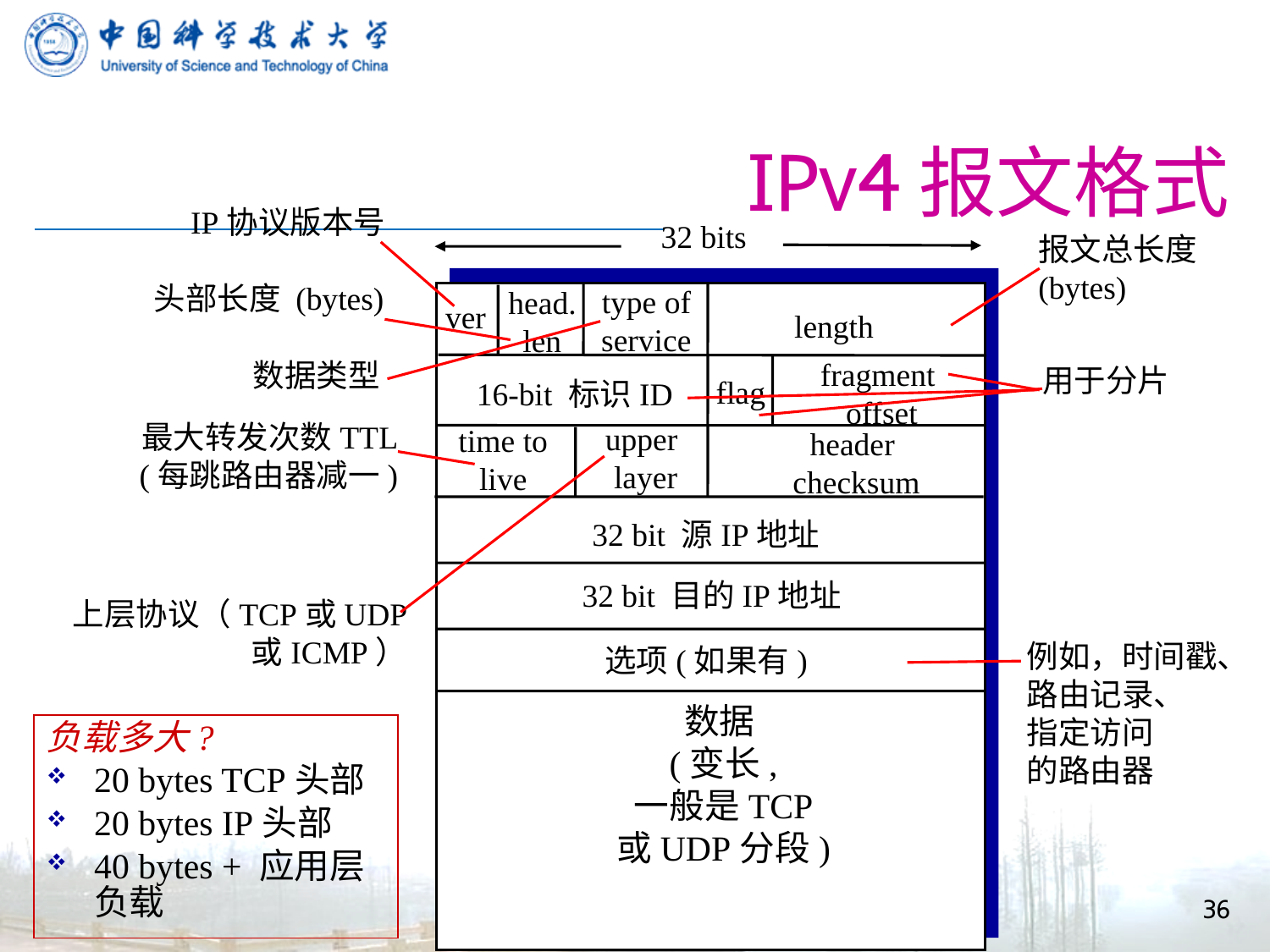

# IPv4报文格式
IP协议版本号

32 bits

type of
service
head.
len

ver
length
fragment
 offset

flag
16-bit 标识ID
upper
 layer
time to
live
header
 checksum

32 bit 源IP地址

32 bit 目的IP地址

选项(如果有)

数据
(变长,
一般是TCP
或UDP分段)
报文总长度
(bytes)

头部长度 (bytes)

数据类型
用于分片

最大转发次数TTL
(每跳路由器减一)

上层协议（TCP或UDP
或ICMP）
例如，时间戳、
路由记录、
指定访问
的路由器

负载多大?
20 bytes TCP头部
20 bytes IP头部
40 bytes + 应用层负载
36